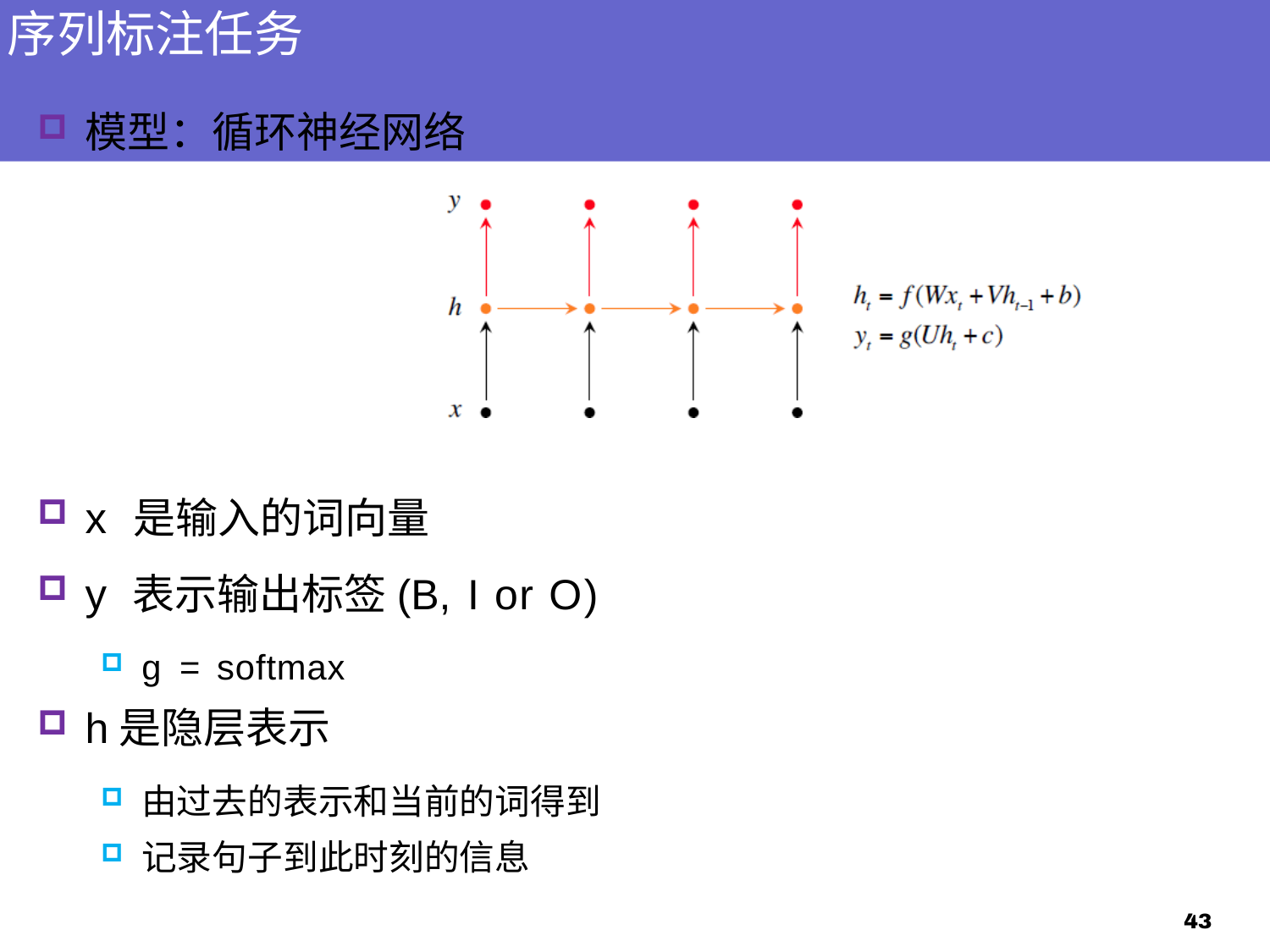

# 序列标注任务
模型：循环神经网络

x 是输入的词向量
y 表示输出标签(B, I or O)
g = softmax
h是隐层表示
由过去的表示和当前的词得到
记录句子到此时刻的信息
43